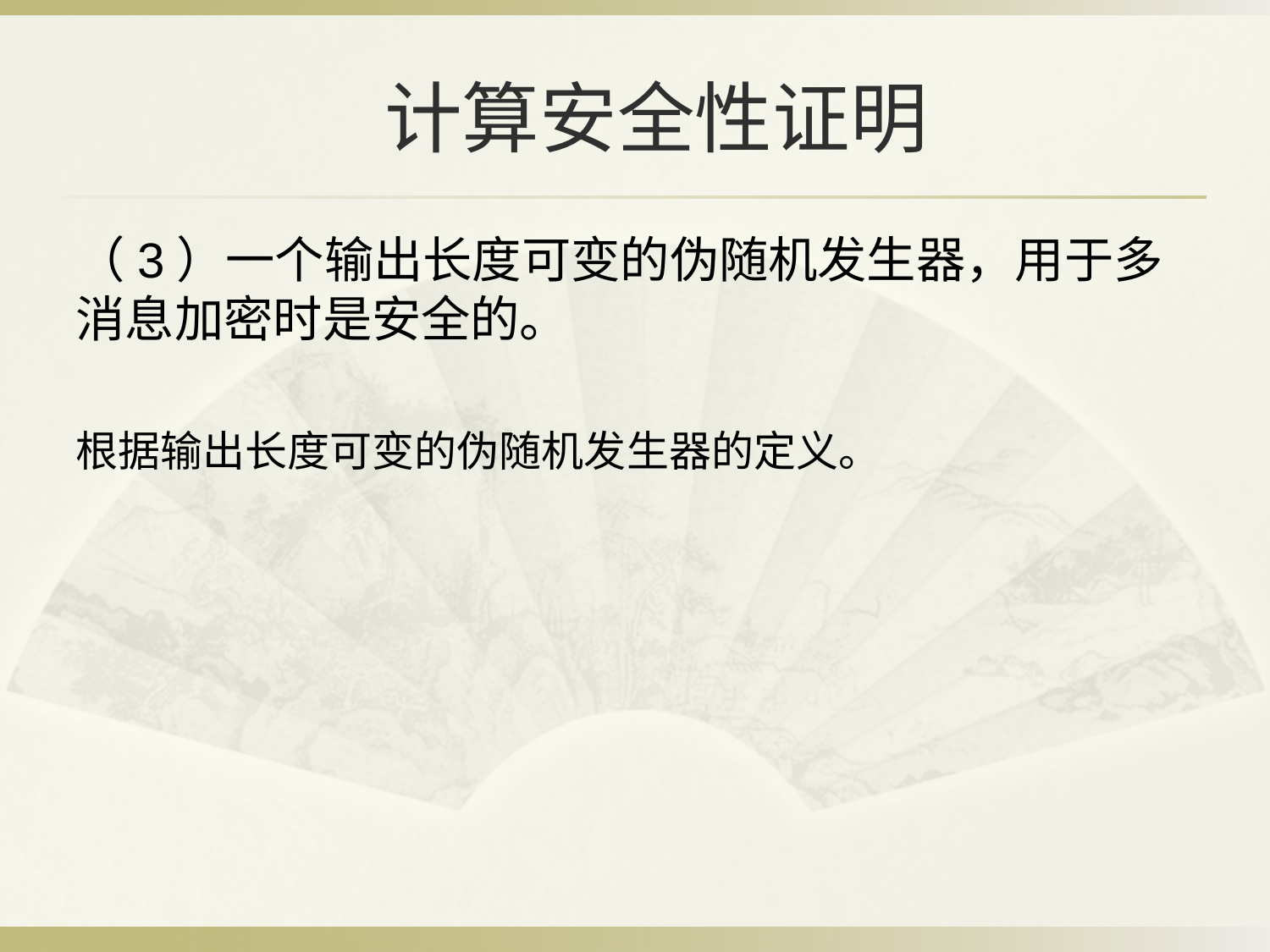

# 计算安全性证明
（3）一个输出长度可变的伪随机发生器，用于多消息加密时是安全的。

根据输出长度可变的伪随机发生器的定义。